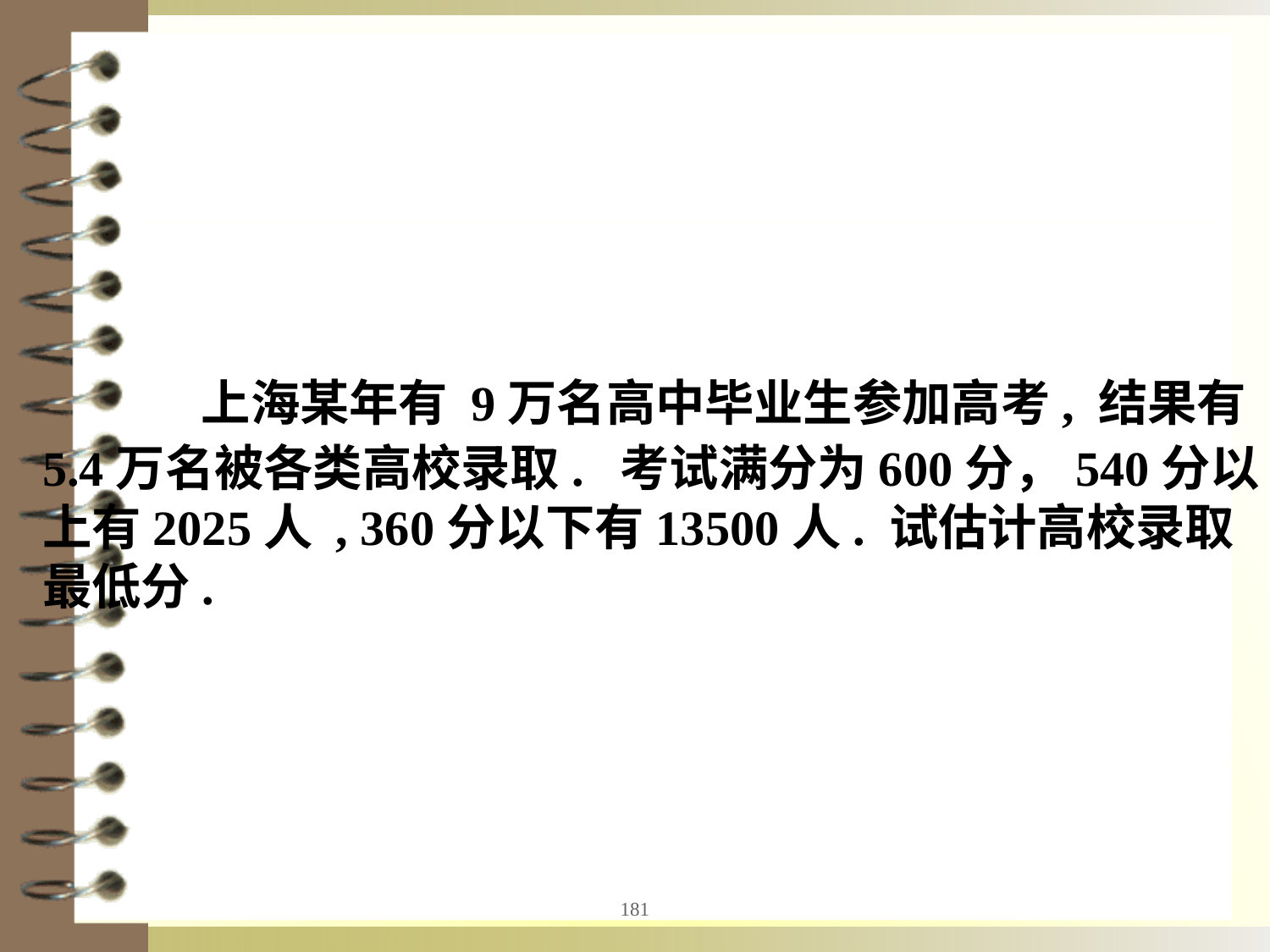

上海某年有 9万名高中毕业生参加高考, 结果有5.4万名被各类高校录取.  考试满分为600分，540分以上有2025人 , 360分以下有13500人. 试估计高校录取最低分.
181